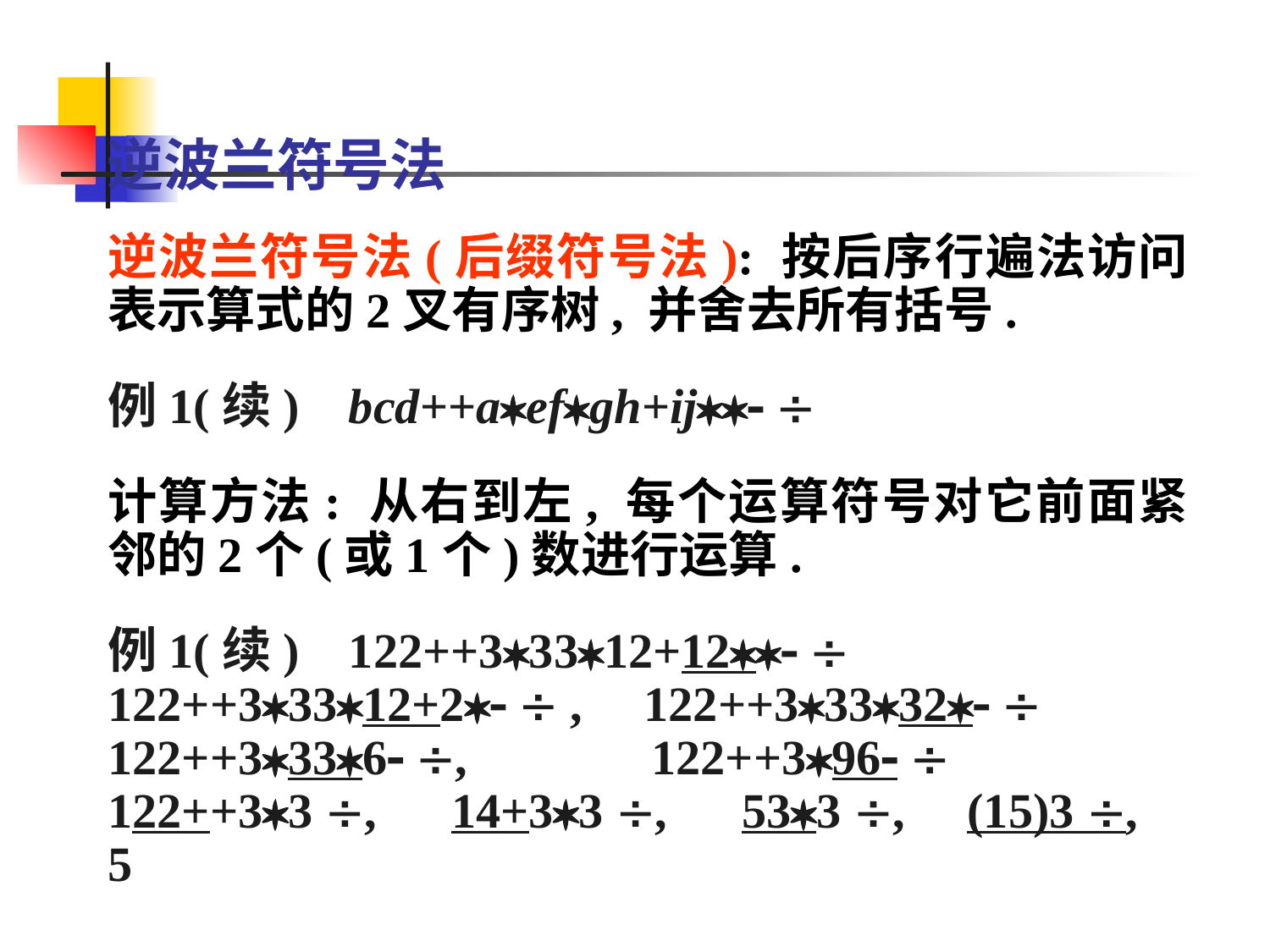

# 逆波兰符号法
逆波兰符号法(后缀符号法): 按后序行遍法访问表示算式的2叉有序树, 并舍去所有括号.
例1(续)    bcd++a∗ef∗gh+ij∗∗− ÷
计算方法: 从右到左, 每个运算符号对它前面紧邻的2个(或1个)数进行运算.
例1(续)    122++3∗33∗12+12∗∗− ÷
122++3∗33∗12+2∗− ÷ ,     122++3∗33∗32∗− ÷
122++3∗33∗6− ÷,               122++3∗96− ÷
122++3∗3 ÷,      14+3∗3 ÷,      53∗3 ÷,     (15)3 ÷,     5

44